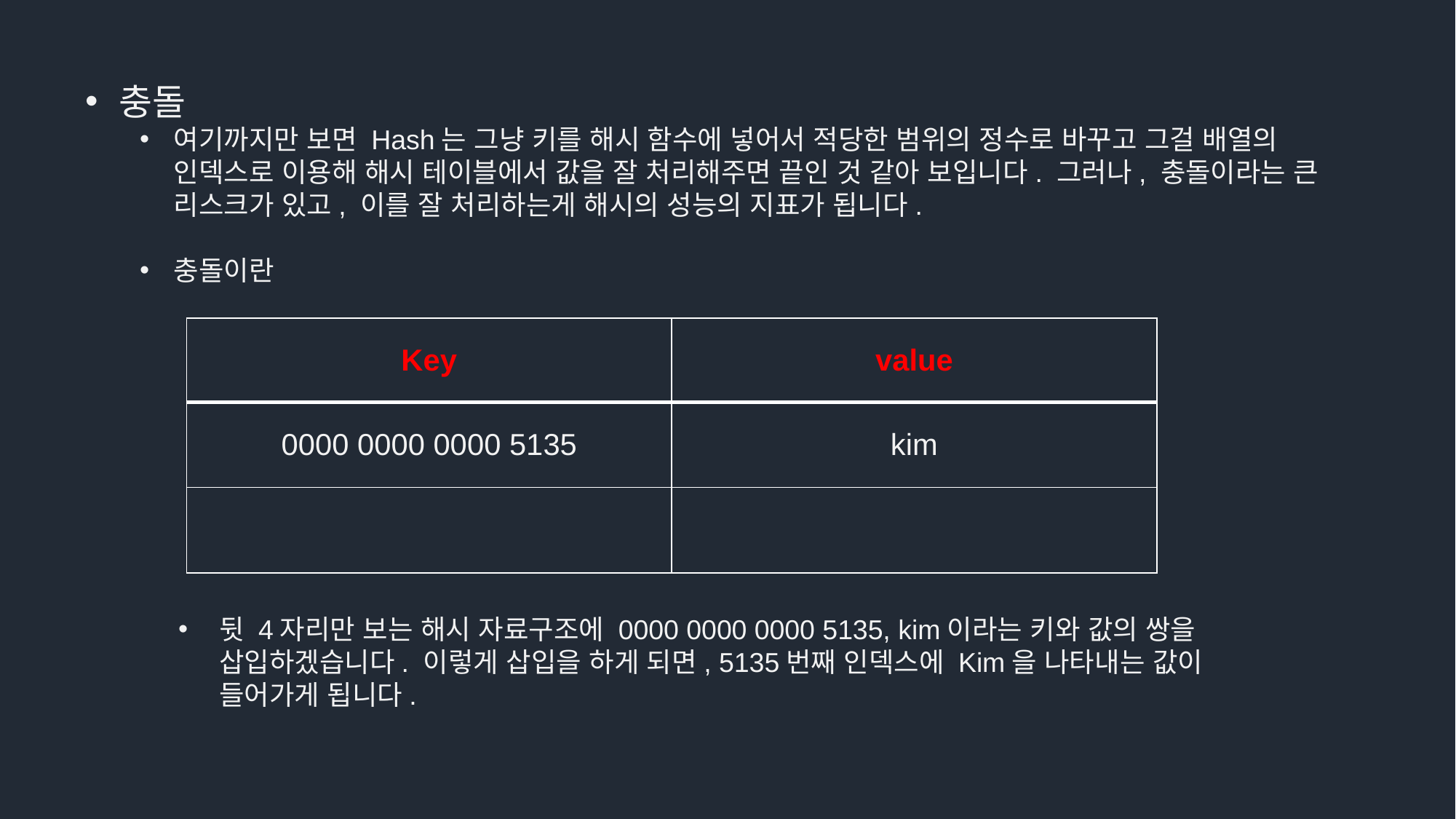

충돌
여기까지만 보면 Hash는 그냥 키를 해시 함수에 넣어서 적당한 범위의 정수로 바꾸고 그걸 배열의 인덱스로 이용해 해시 테이블에서 값을 잘 처리해주면 끝인 것 같아 보입니다. 그러나, 충돌이라는 큰 리스크가 있고, 이를 잘 처리하는게 해시의 성능의 지표가 됩니다.

충돌이란
| Key | value |
| --- | --- |
| 0000 0000 0000 5135 | kim |
|  |  |
뒷 4자리만 보는 해시 자료구조에 0000 0000 0000 5135, kim이라는 키와 값의 쌍을 삽입하겠습니다. 이렇게 삽입을 하게 되면, 5135번째 인덱스에 Kim을 나타내는 값이 들어가게 됩니다.